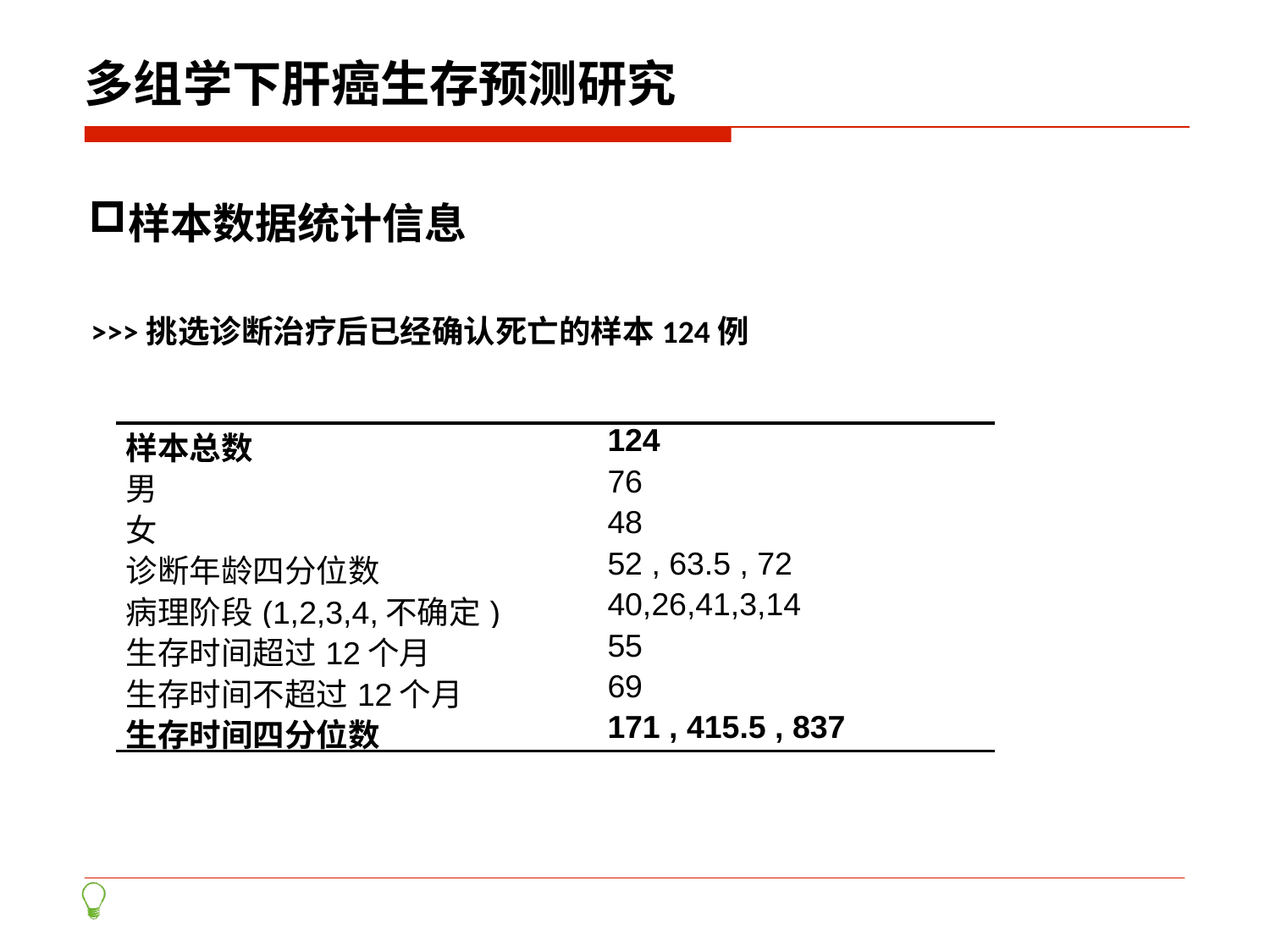

# 多组学下肝癌生存预测研究
样本数据统计信息
>>>挑选诊断治疗后已经确认死亡的样本124例
| 样本总数 | 124 |
| --- | --- |
| 男 | 76 |
| 女 | 48 |
| 诊断年龄四分位数 | 52 , 63.5 , 72 |
| 病理阶段(1,2,3,4,不确定) | 40,26,41,3,14 |
| 生存时间超过12个月 | 55 |
| 生存时间不超过12个月 | 69 |
| 生存时间四分位数 | 171 , 415.5 , 837 |